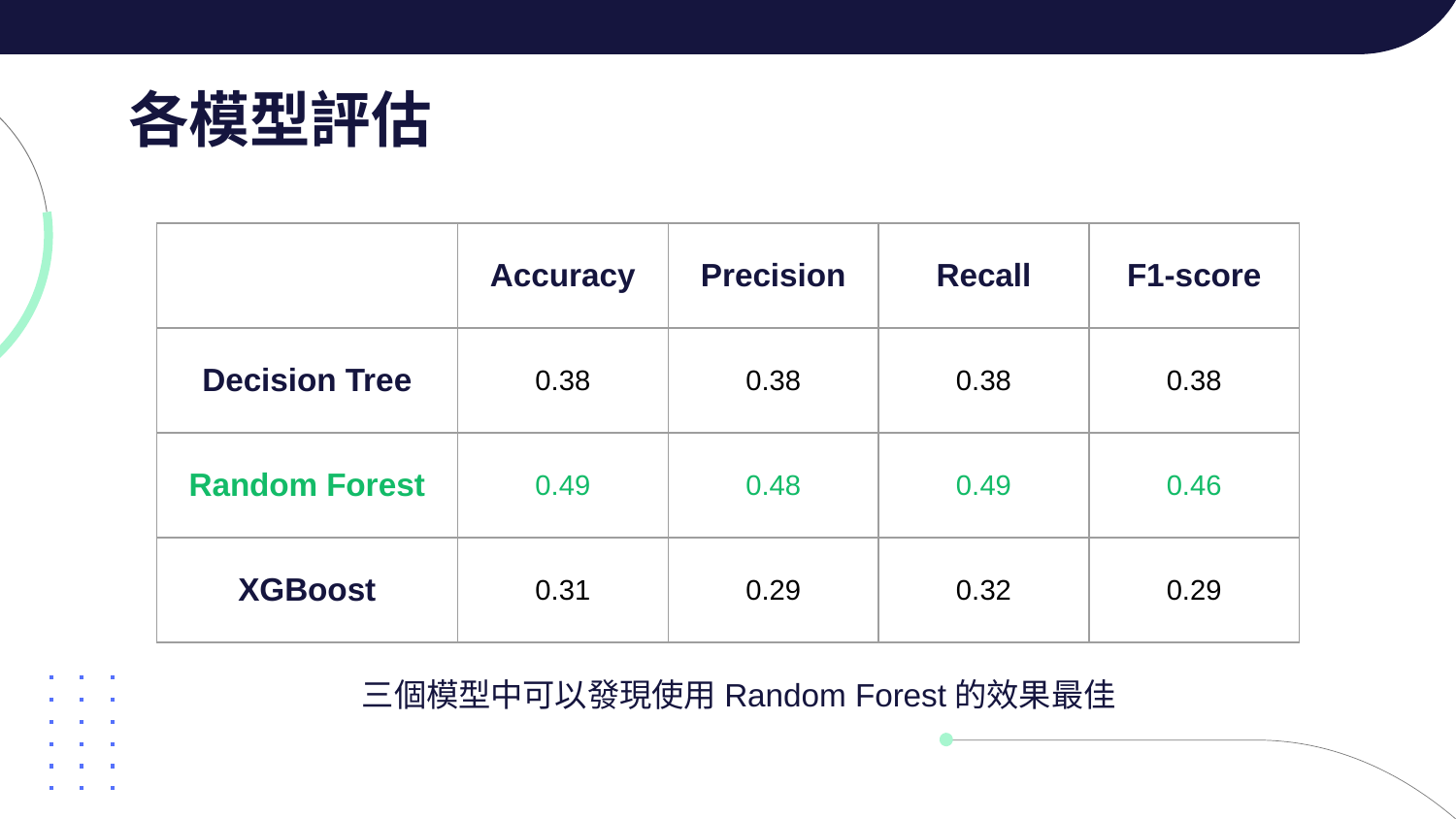

# 各模型評估
|  | Accuracy | Precision | Recall | F1-score |
| --- | --- | --- | --- | --- |
| Decision Tree | 0.38 | 0.38 | 0.38 | 0.38 |
| Random Forest | 0.49 | 0.48 | 0.49 | 0.46 |
| XGBoost | 0.31 | 0.29 | 0.32 | 0.29 |
三個模型中可以發現使用Random Forest的效果最佳